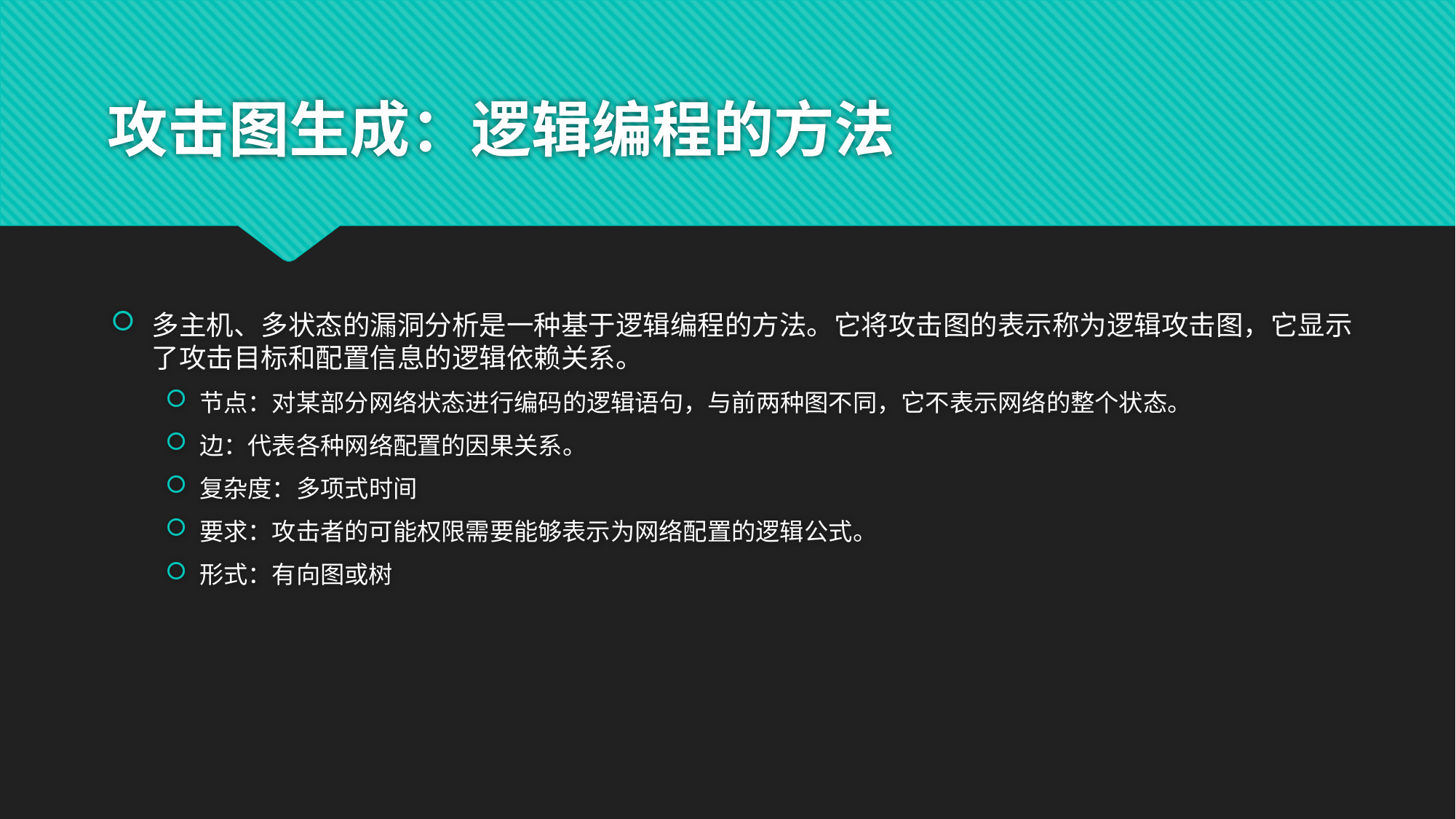

# 攻击图生成：逻辑编程的方法
多主机、多状态的漏洞分析是一种基于逻辑编程的方法。它将攻击图的表示称为逻辑攻击图，它显示了攻击目标和配置信息的逻辑依赖关系。
节点：对某部分网络状态进行编码的逻辑语句，与前两种图不同，它不表示网络的整个状态。
边：代表各种网络配置的因果关系。
复杂度：多项式时间
要求：攻击者的可能权限需要能够表示为网络配置的逻辑公式。
形式：有向图或树